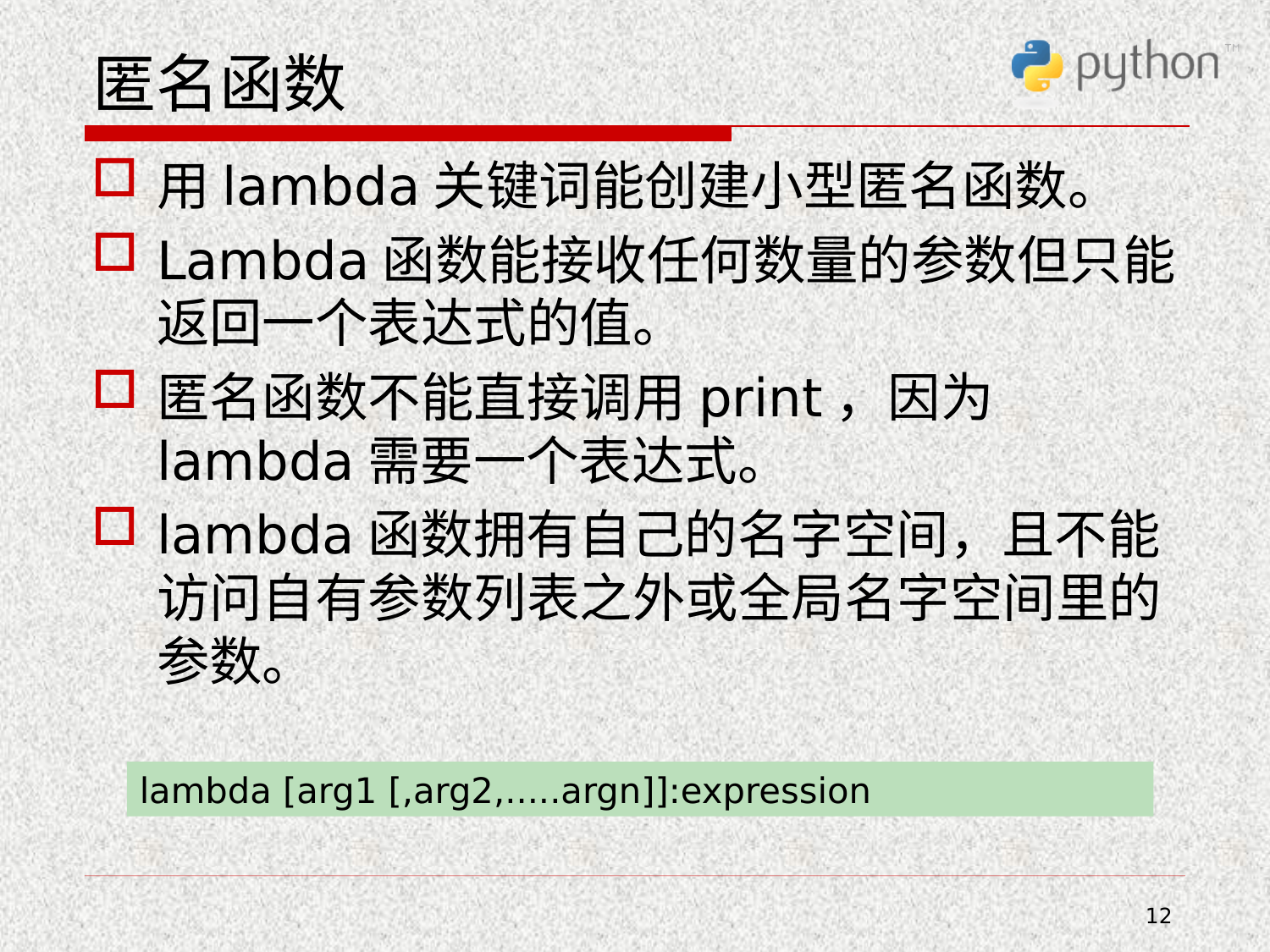

# 匿名函数
用lambda关键词能创建小型匿名函数。
Lambda函数能接收任何数量的参数但只能返回一个表达式的值。
匿名函数不能直接调用print，因为lambda需要一个表达式。
lambda函数拥有自己的名字空间，且不能访问自有参数列表之外或全局名字空间里的参数。

lambda [arg1 [,arg2,.....argn]]:expression
12